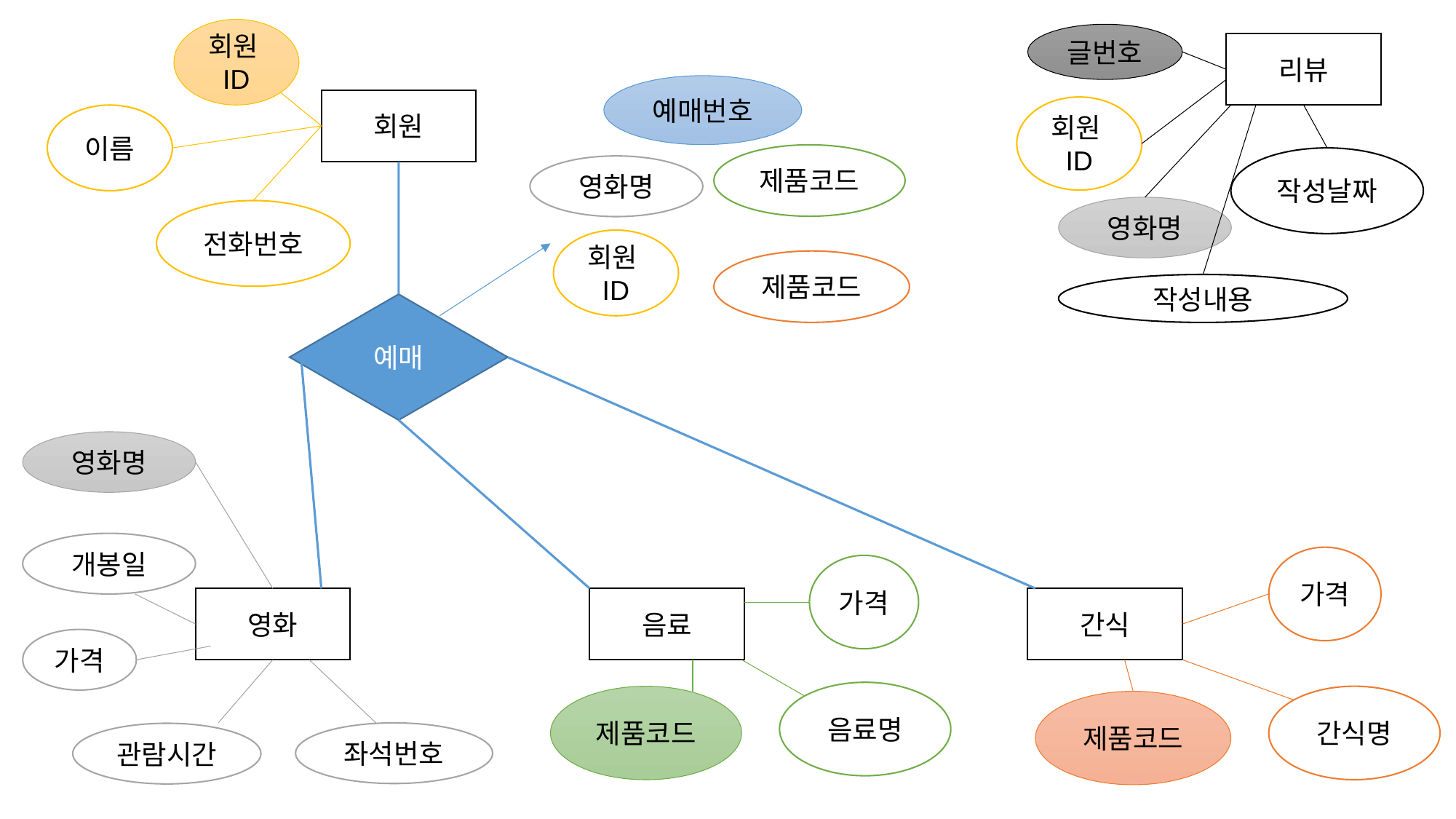

회원ID
글번호
리뷰
예매번호
회원
회원ID
이름
제품코드
작성날짜
영화명
영화명
전화번호
회원ID
제품코드
작성내용
예매
영화명
개봉일
가격
가격
영화
음료
간식
가격
음료명
제품코드
간식명
제품코드
좌석번호
관람시간